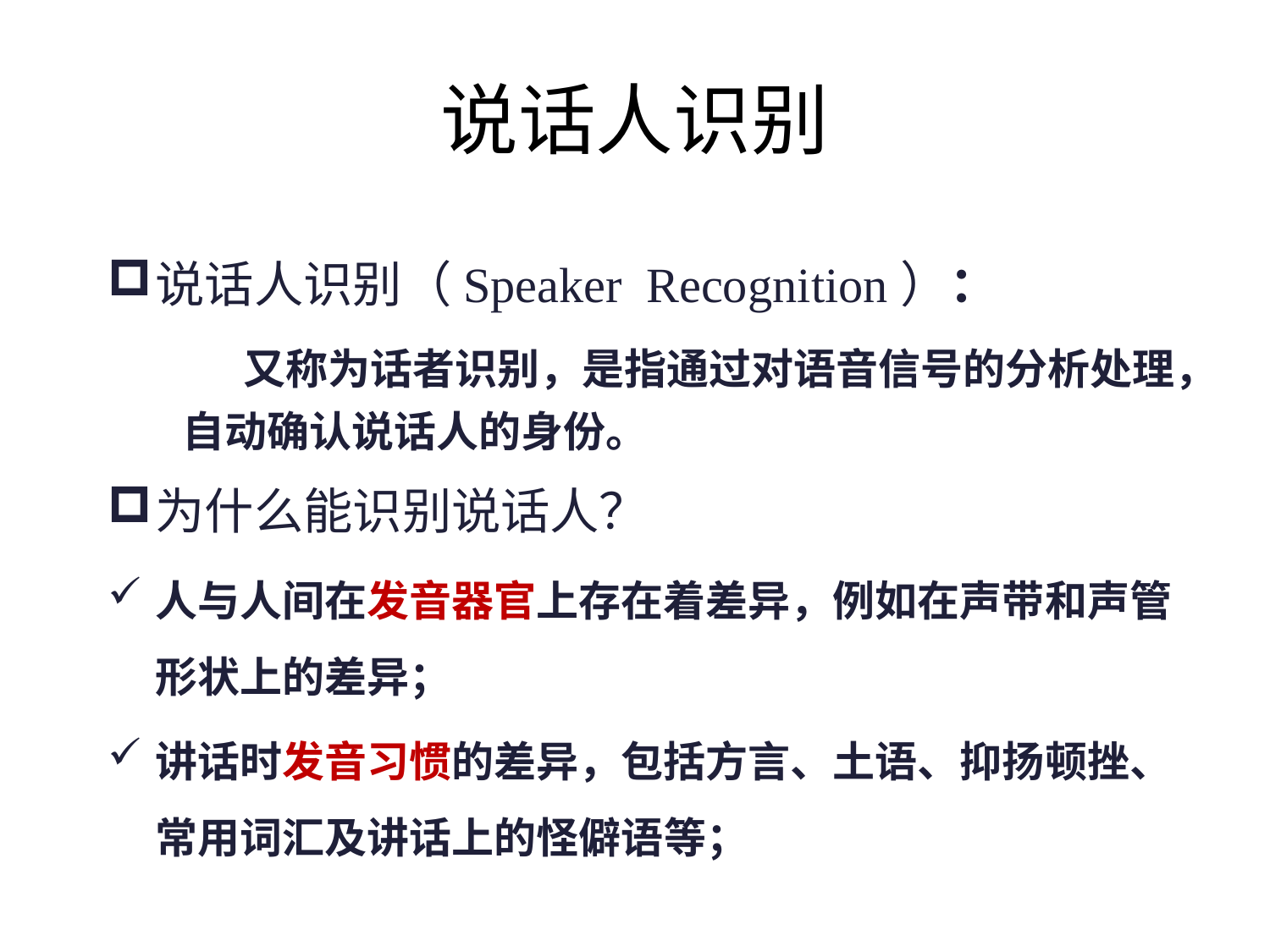

# 说话人识别
说话人识别（Speaker  Recognition）：
           又称为话者识别，是指通过对语音信号的分析处理，自动确认说话人的身份。
为什么能识别说话人？
人与人间在发音器官上存在着差异，例如在声带和声管形状上的差异；
讲话时发音习惯的差异，包括方言、土语、抑扬顿挫、常用词汇及讲话上的怪僻语等；